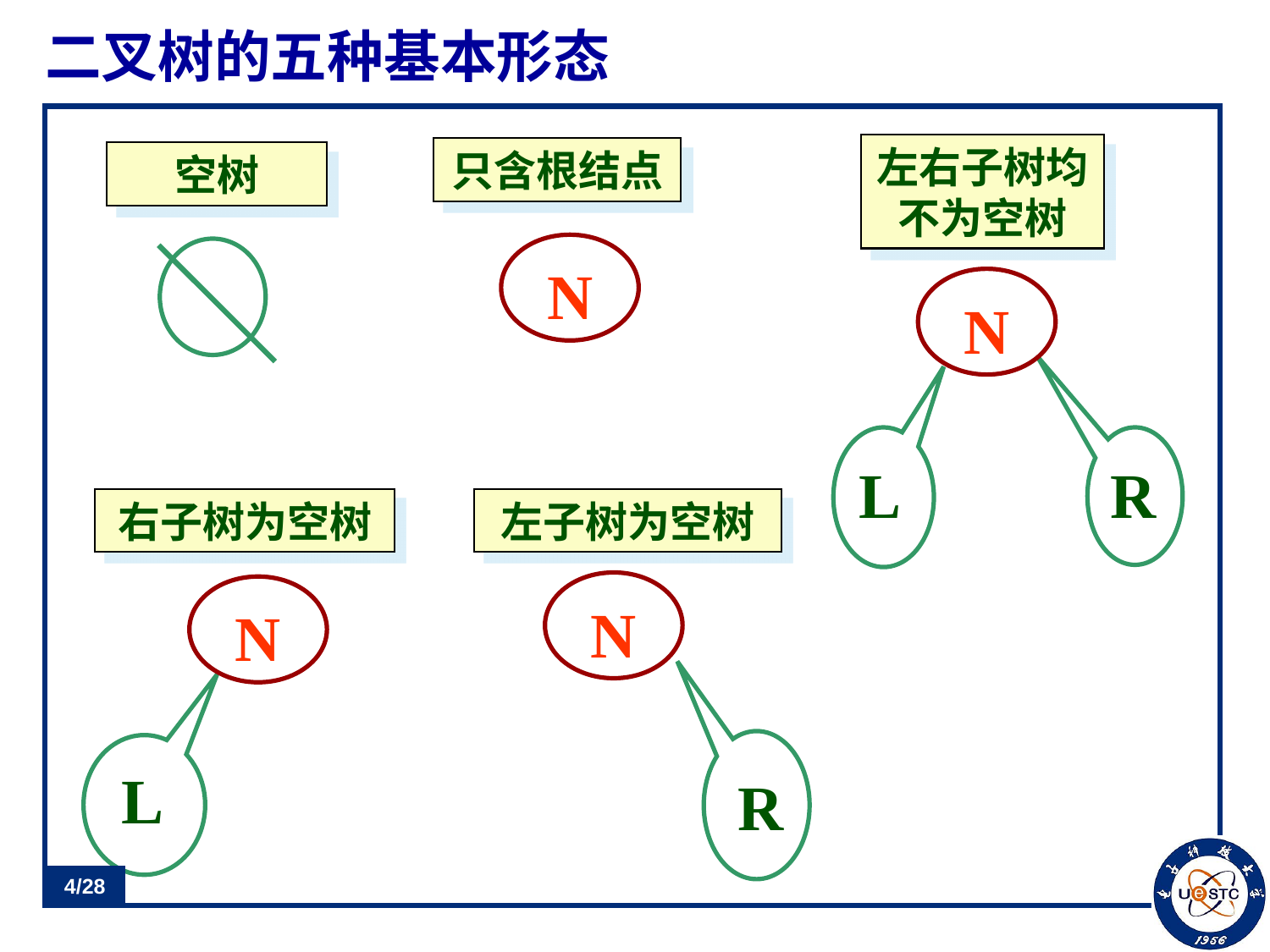

# 二叉树的五种基本形态
左右子树均不为空树
只含根结点
空树
N

N

L
R
右子树为空树
左子树为空树
N

R
N

L
4/28